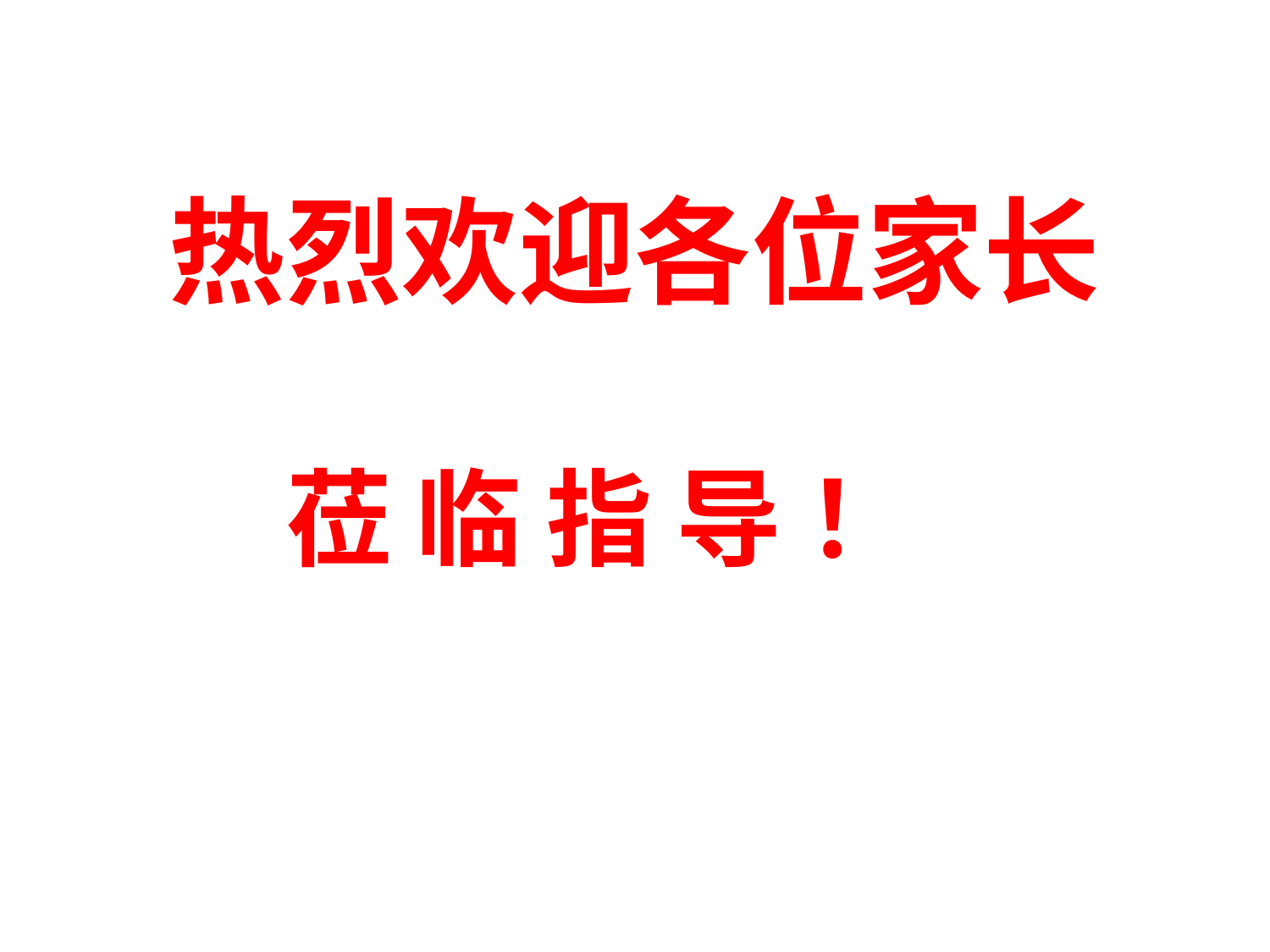

# 热烈欢迎各位家长
莅 临 指 导 ！